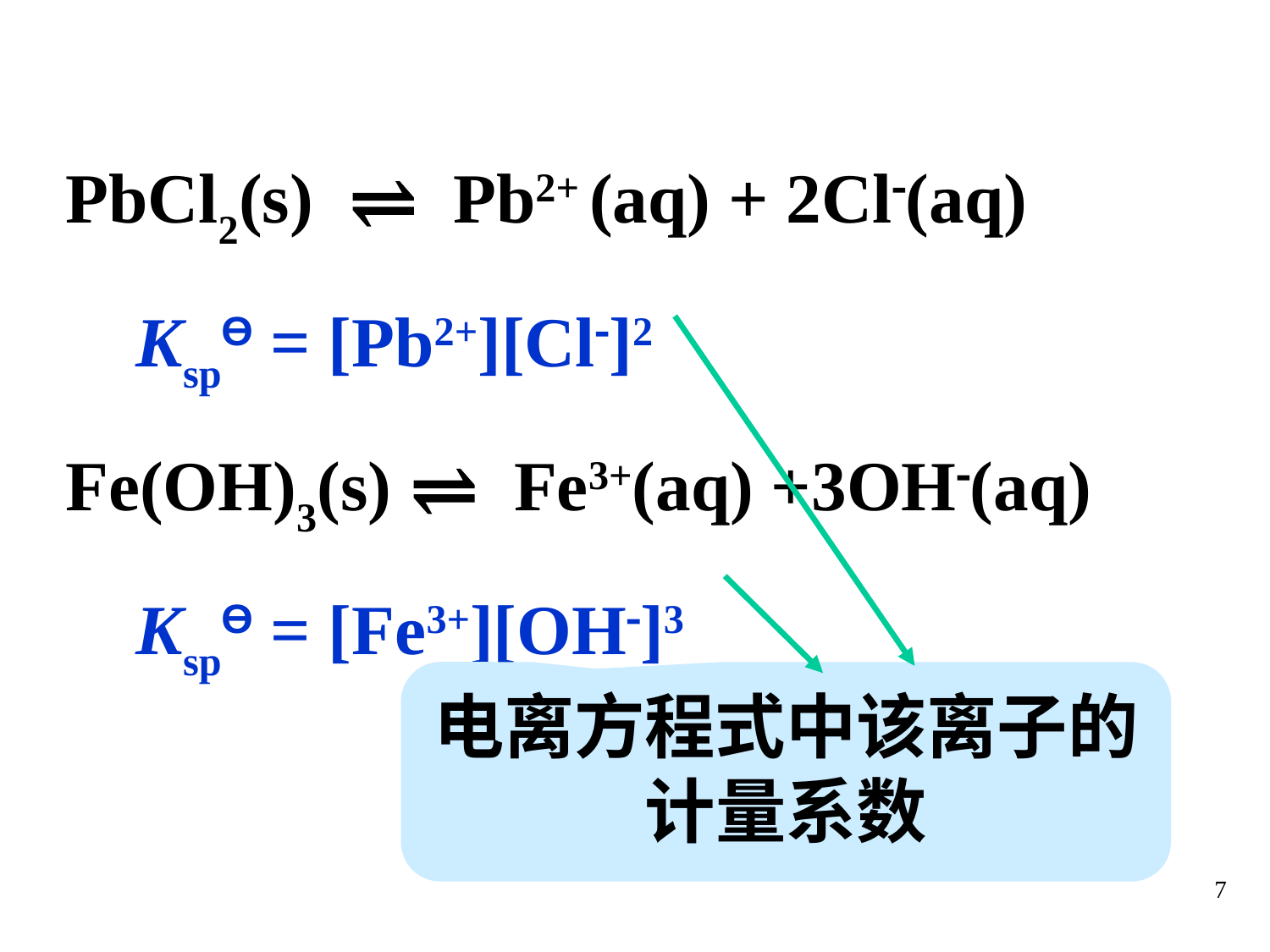

PbCl2(s)  ⇌  Pb2+ (aq) + 2Cl−(aq)
    KspƟ = [Pb2+][Cl−]2
Fe(OH)3(s) ⇌  Fe3+(aq) +3OH−(aq)
    KspƟ = [Fe3+][OH−]3
电离方程式中该离子的计量系数
7